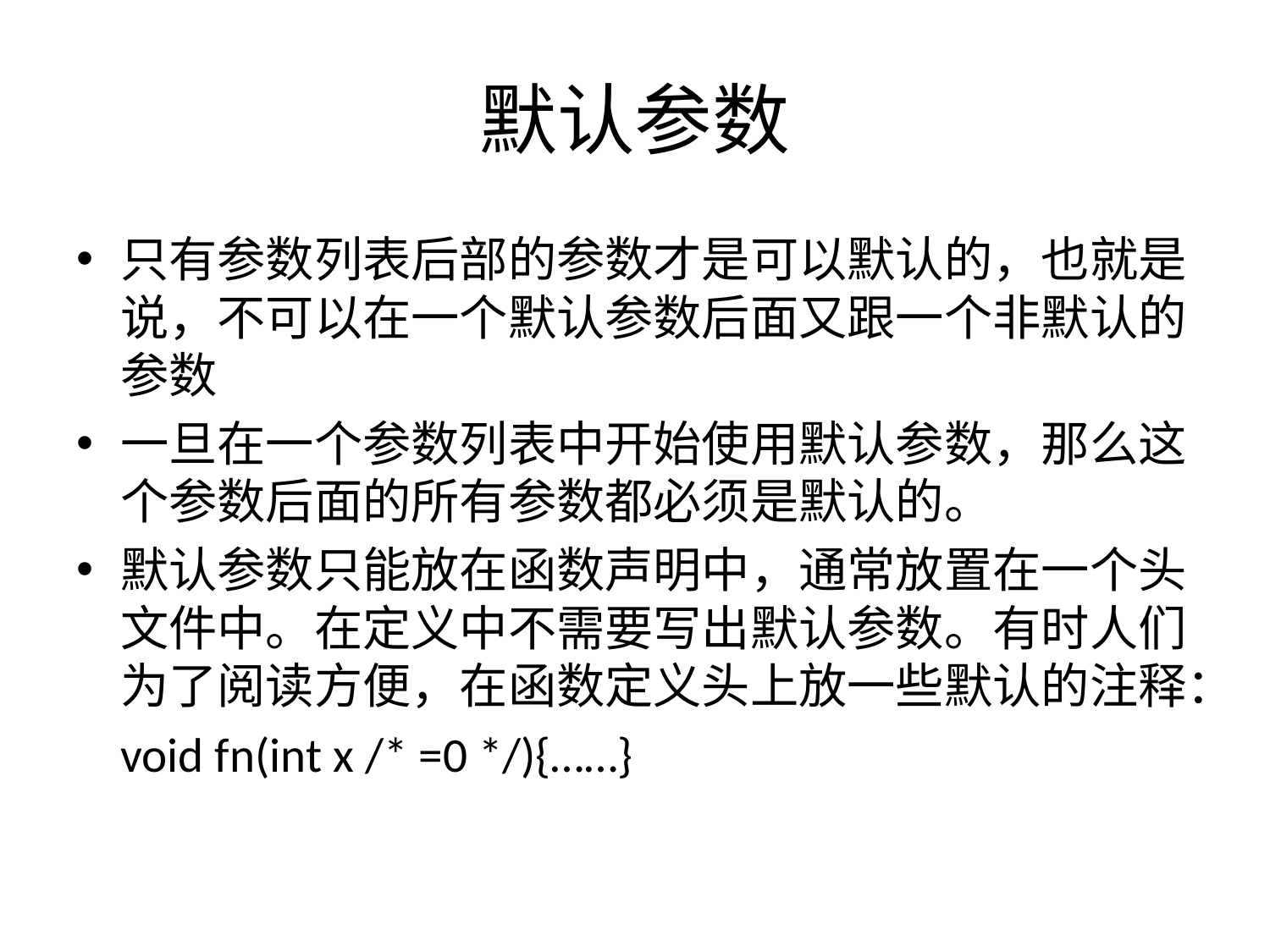

# 默认参数
只有参数列表后部的参数才是可以默认的，也就是说，不可以在一个默认参数后面又跟一个非默认的参数
一旦在一个参数列表中开始使用默认参数，那么这个参数后面的所有参数都必须是默认的。
默认参数只能放在函数声明中，通常放置在一个头文件中。在定义中不需要写出默认参数。有时人们为了阅读方便，在函数定义头上放一些默认的注释：
	void fn(int x /* =0 */){……}